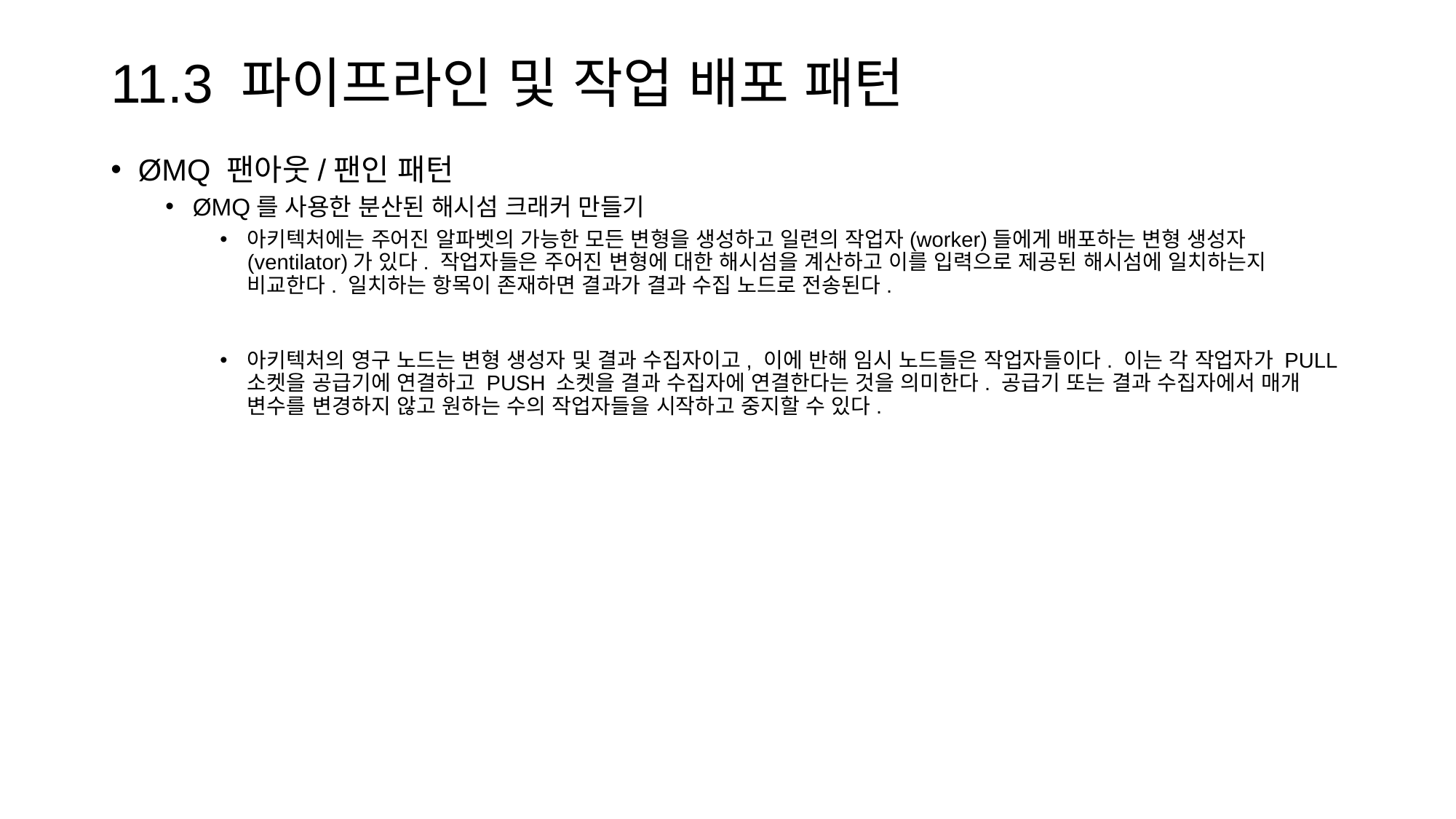

# 11.3 파이프라인 및 작업 배포 패턴
ØMQ 팬아웃/팬인 패턴
ØMQ를 사용한 분산된 해시섬 크래커 만들기
아키텍처에는 주어진 알파벳의 가능한 모든 변형을 생성하고 일련의 작업자(worker)들에게 배포하는 변형 생성자(ventilator)가 있다. 작업자들은 주어진 변형에 대한 해시섬을 계산하고 이를 입력으로 제공된 해시섬에 일치하는지 비교한다. 일치하는 항목이 존재하면 결과가 결과 수집 노드로 전송된다.

아키텍처의 영구 노드는 변형 생성자 및 결과 수집자이고, 이에 반해 임시 노드들은 작업자들이다. 이는 각 작업자가 PULL 소켓을 공급기에 연결하고 PUSH 소켓을 결과 수집자에 연결한다는 것을 의미한다. 공급기 또는 결과 수집자에서 매개 변수를 변경하지 않고 원하는 수의 작업자들을 시작하고 중지할 수 있다.